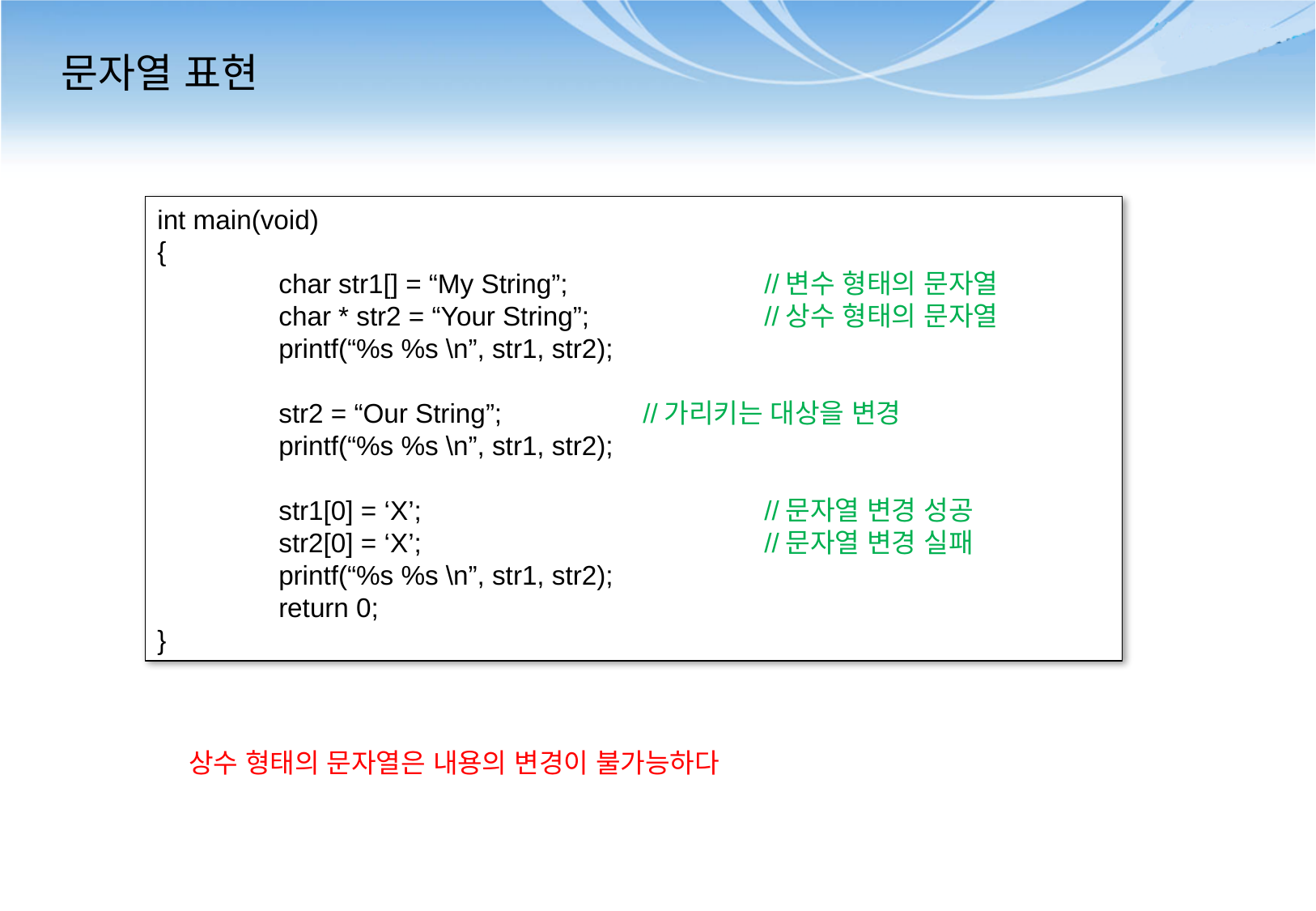

# 문자열 표현
int main(void)
{
	char str1[] = “My String”;		//변수 형태의 문자열
	char * str2 = “Your String”;		//상수 형태의 문자열
	printf(“%s %s \n”, str1, str2);

	str2 = “Our String”;		//가리키는 대상을 변경
	printf(“%s %s \n”, str1, str2);

	str1[0] = ‘X’;			//문자열 변경 성공
	str2[0] = ‘X’;			//문자열 변경 실패
	printf(“%s %s \n”, str1, str2);
	return 0;
}
상수 형태의 문자열은 내용의 변경이 불가능하다